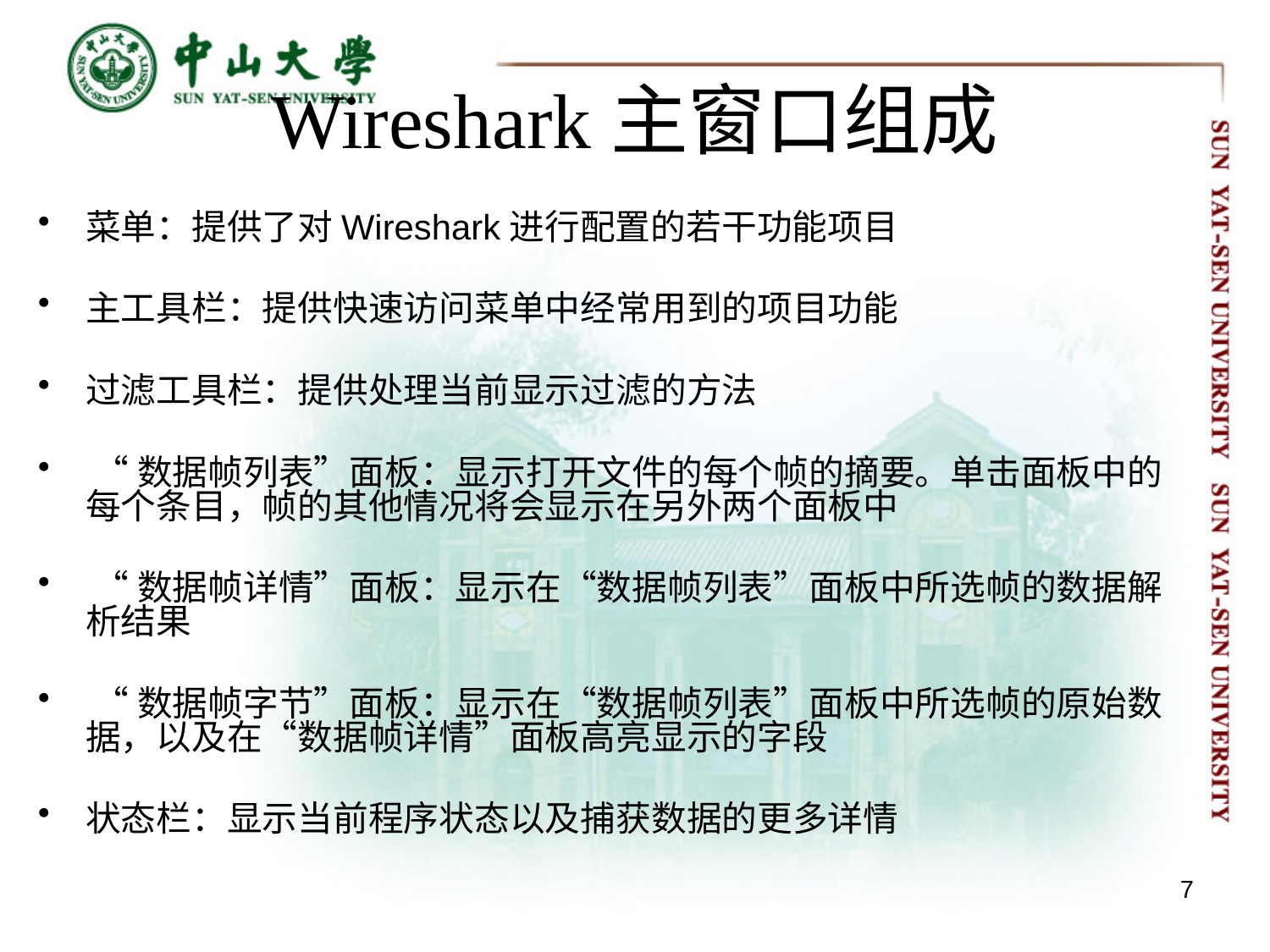

# Wireshark主窗口组成
菜单：提供了对Wireshark进行配置的若干功能项目

主工具栏：提供快速访问菜单中经常用到的项目功能

过滤工具栏：提供处理当前显示过滤的方法

 “数据帧列表”面板：显示打开文件的每个帧的摘要。单击面板中的每个条目，帧的其他情况将会显示在另外两个面板中

 “数据帧详情”面板：显示在“数据帧列表”面板中所选帧的数据解析结果

 “数据帧字节”面板：显示在“数据帧列表”面板中所选帧的原始数据，以及在“数据帧详情”面板高亮显示的字段

状态栏：显示当前程序状态以及捕获数据的更多详情
7